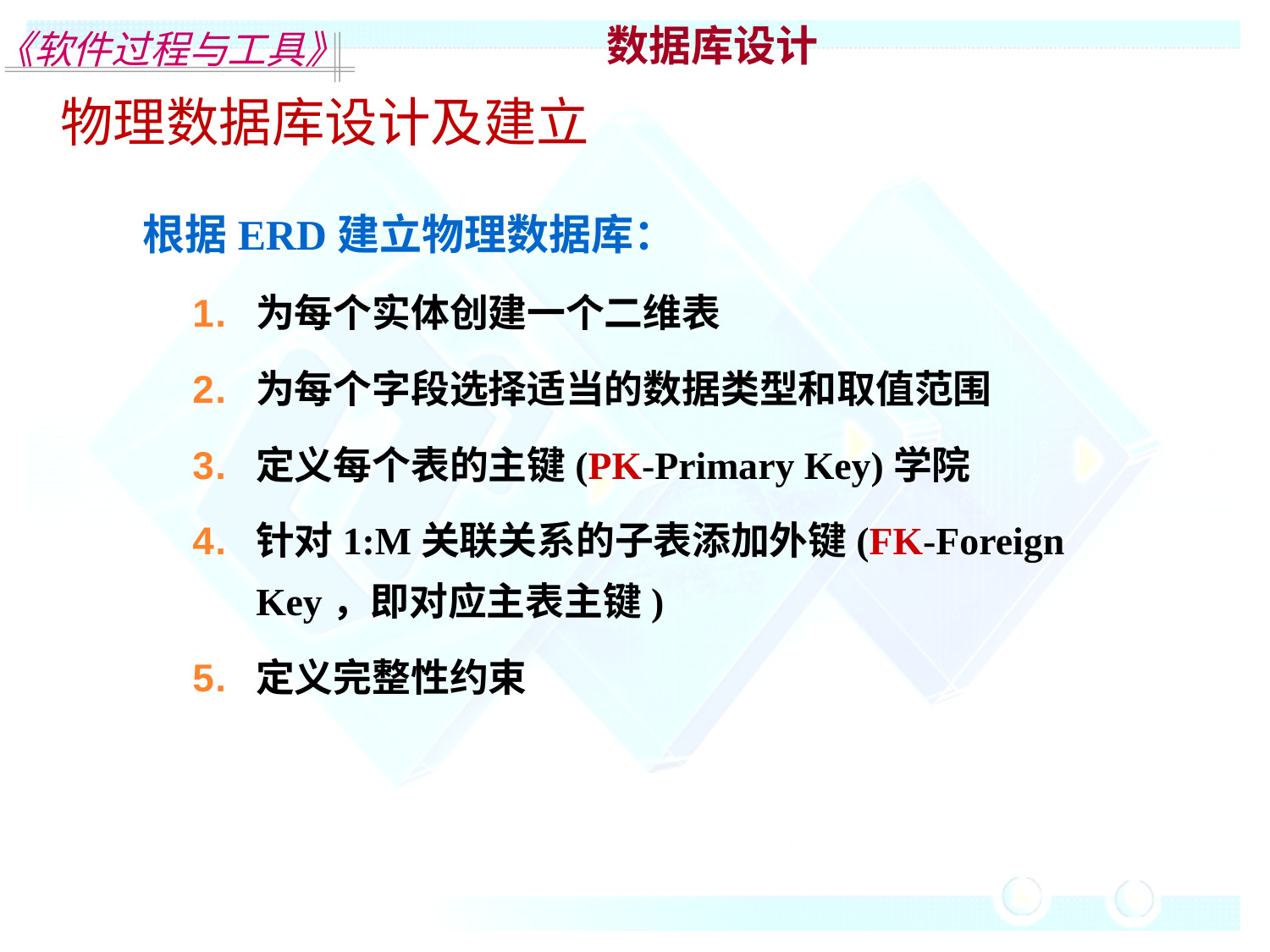

数据库设计
物理数据库设计及建立
根据ERD建立物理数据库：
为每个实体创建一个二维表
为每个字段选择适当的数据类型和取值范围
定义每个表的主键(PK-Primary Key)学院
针对1:M关联关系的子表添加外键(FK-Foreign Key，即对应主表主键)
定义完整性约束